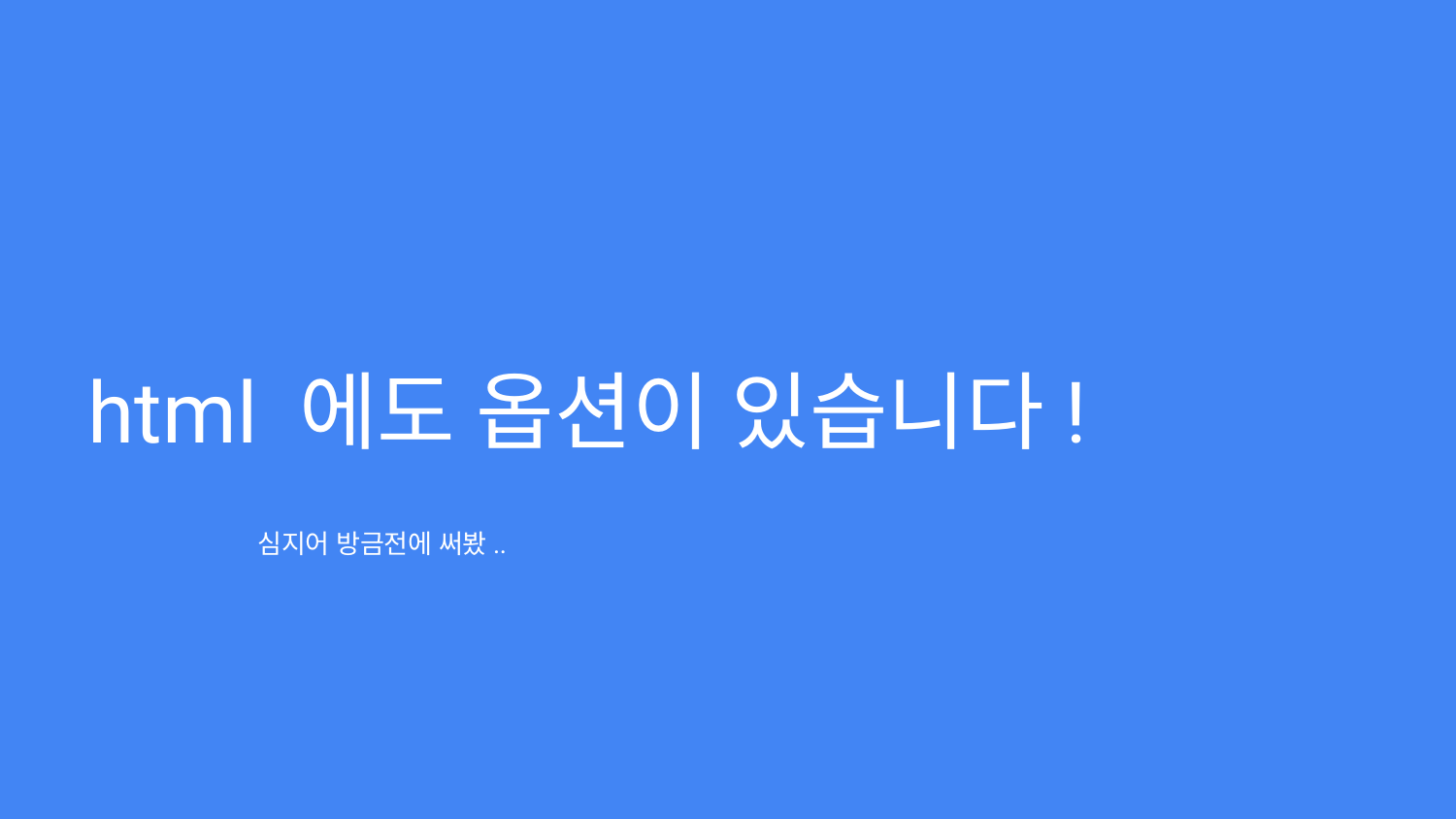

# html 에도 옵션이 있습니다!
심지어 방금전에 써봤..